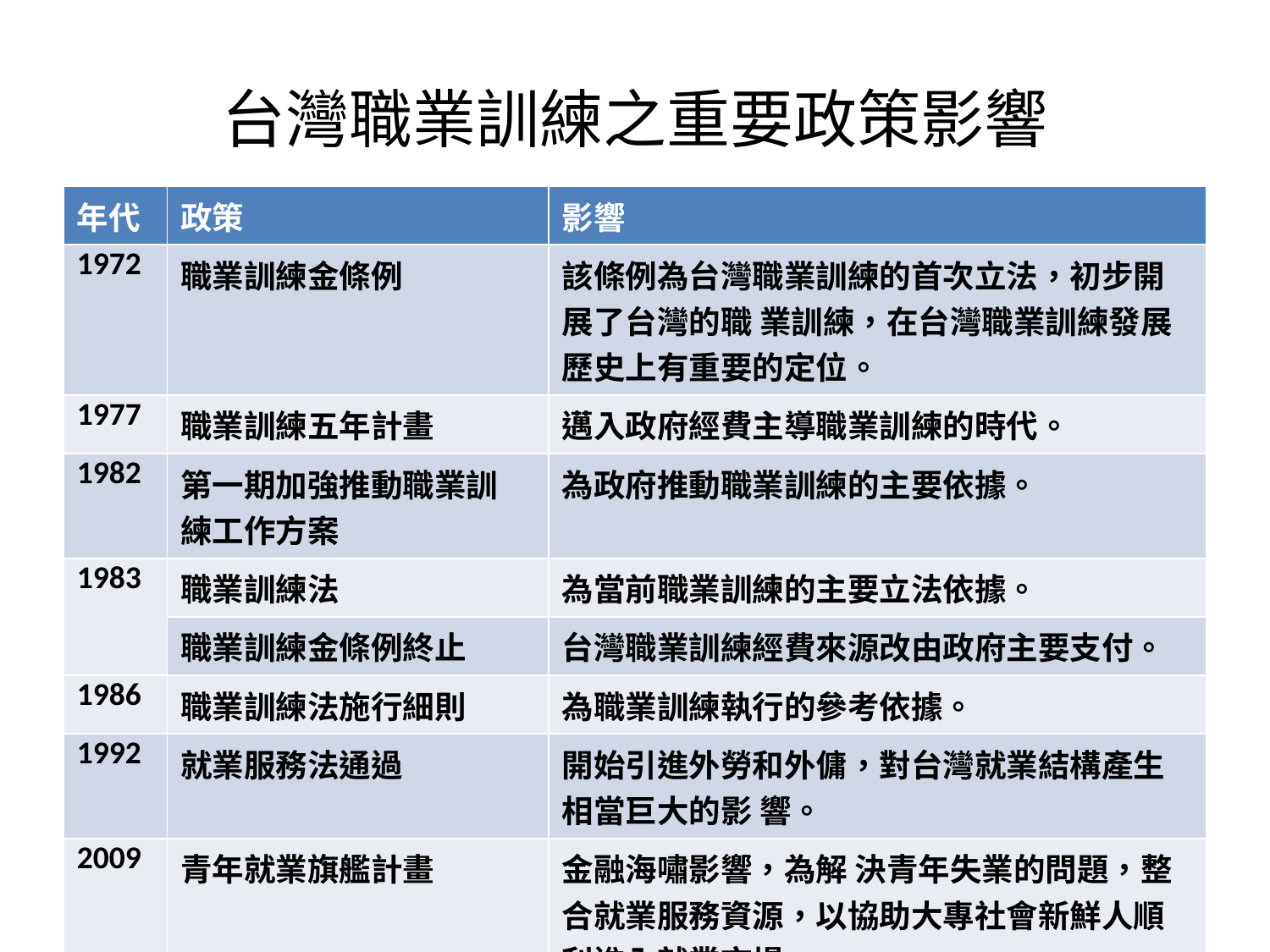

# 台灣職業訓練之重要政策影響
| 年代 | 政策 | 影響 |
| --- | --- | --- |
| 1972 | 職業訓練金條例 | 該條例為台灣職業訓練的首次立法，初步開展了台灣的職 業訓練，在台灣職業訓練發展歷史上有重要的定位。 |
| 1977 | 職業訓練五年計畫 | 邁入政府經費主導職業訓練的時代。 |
| 1982 | 第一期加強推動職業訓 練工作方案 | 為政府推動職業訓練的主要依據。 |
| 1983 | 職業訓練法 | 為當前職業訓練的主要立法依據。 |
|  | 職業訓練金條例終止 | 台灣職業訓練經費來源改由政府主要支付。 |
| 1986 | 職業訓練法施行細則 | 為職業訓練執行的參考依據。 |
| 1992 | 就業服務法通過 | 開始引進外勞和外傭，對台灣就業結構產生相當巨大的影 響。 |
| 2009 | 青年就業旗艦計畫 | 金融海嘯影響，為解 決青年失業的問題，整合就業服務資源，以協助大專社會新鮮人順利進入就業市場。 |